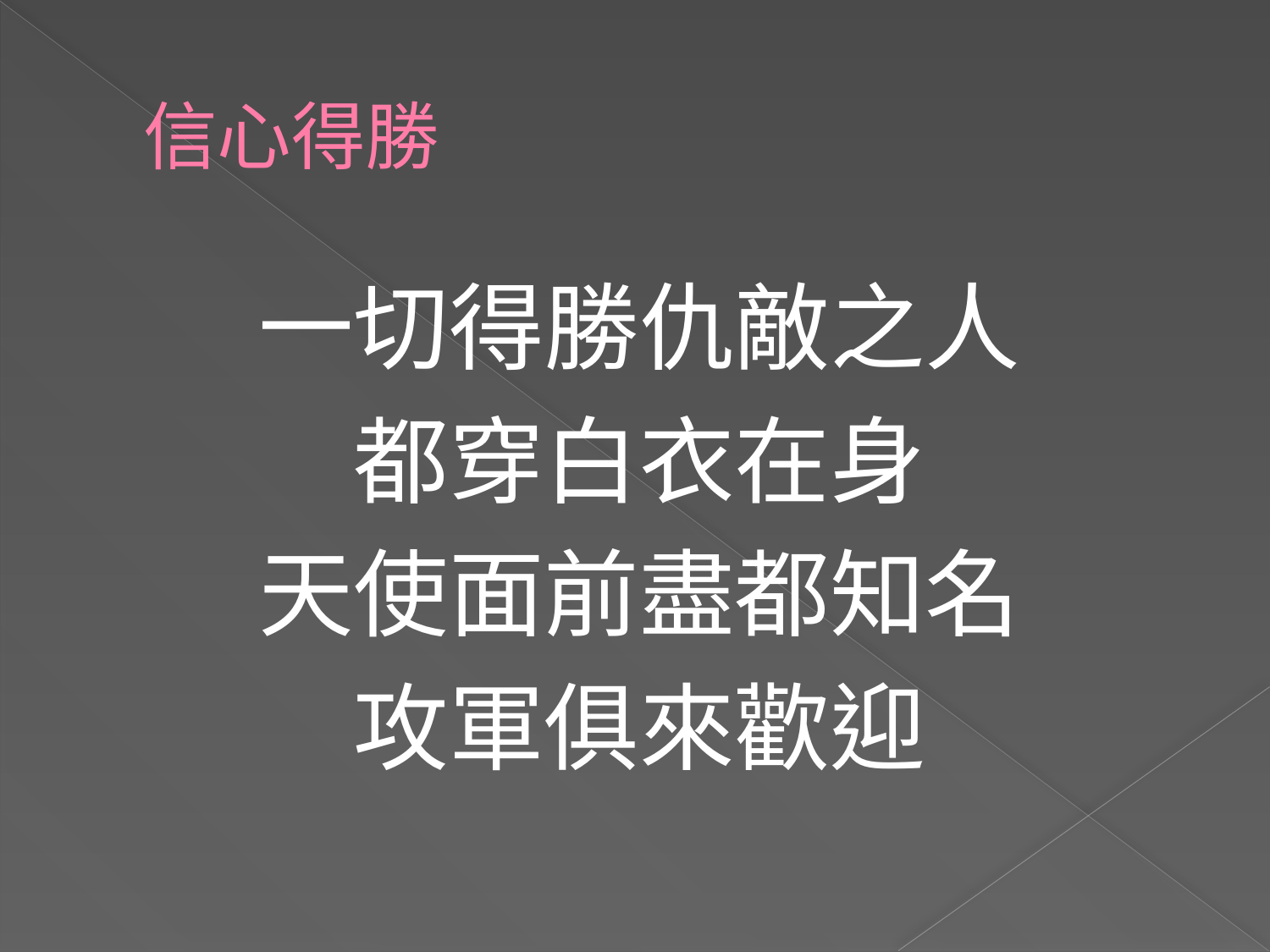

# 信心得勝
一切得勝仇敵之人
都穿白衣在身
天使面前盡都知名
攻軍俱來歡迎